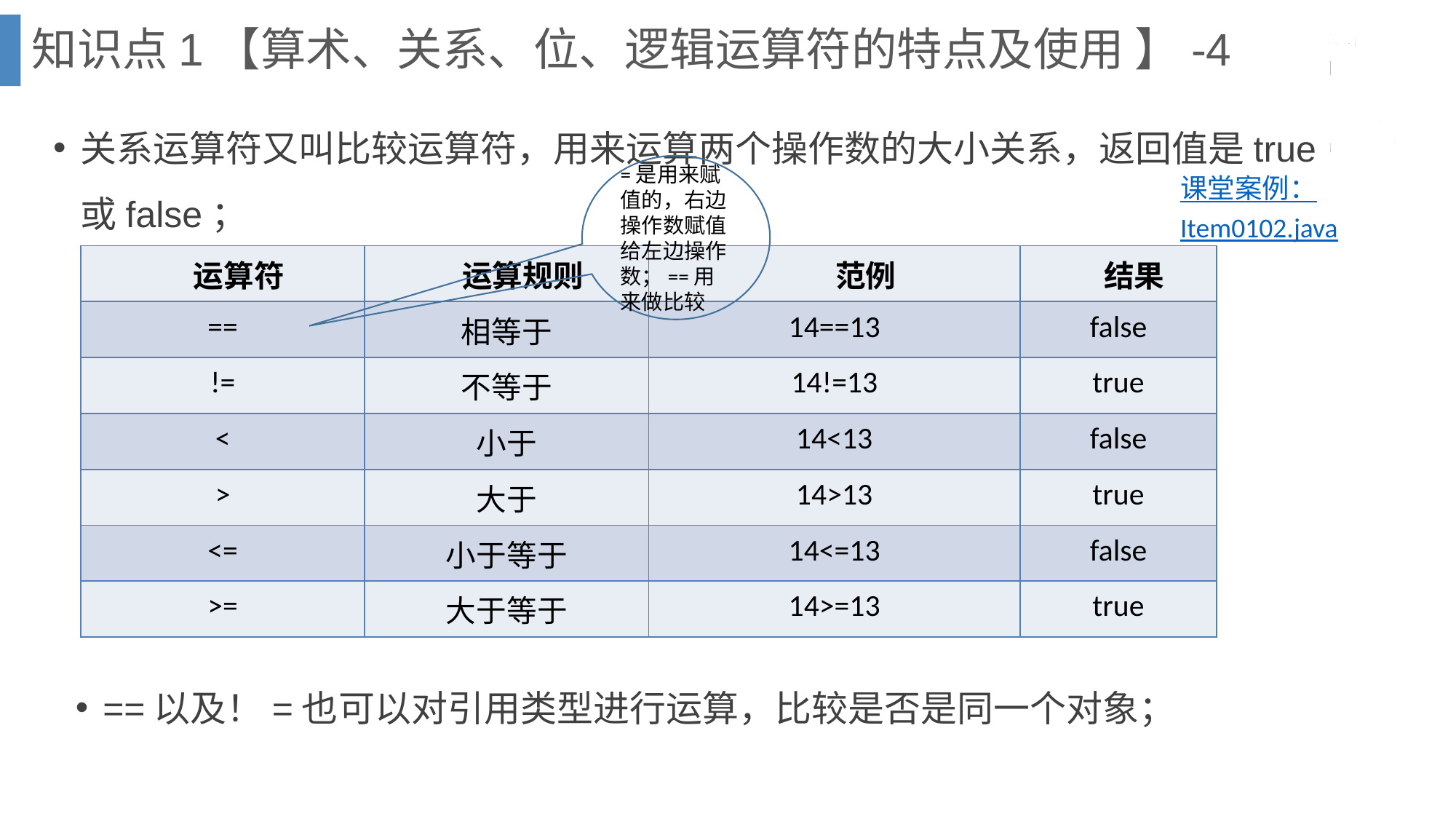

知识点1【算术、关系、位、逻辑运算符的特点及使用 】-4
关系运算符又叫比较运算符，用来运算两个操作数的大小关系，返回值是true或false；

=是用来赋值的，右边操作数赋值给左边操作数；==用来做比较
课堂案例：Item0102.java
| 运算符 | 运算规则 | 范例 | 结果 |
| --- | --- | --- | --- |
| == | 相等于 | 14==13 | false |
| != | 不等于 | 14!=13 | true |
| < | 小于 | 14<13 | false |
| > | 大于 | 14>13 | true |
| <= | 小于等于 | 14<=13 | false |
| >= | 大于等于 | 14>=13 | true |
==以及！=也可以对引用类型进行运算，比较是否是同一个对象；